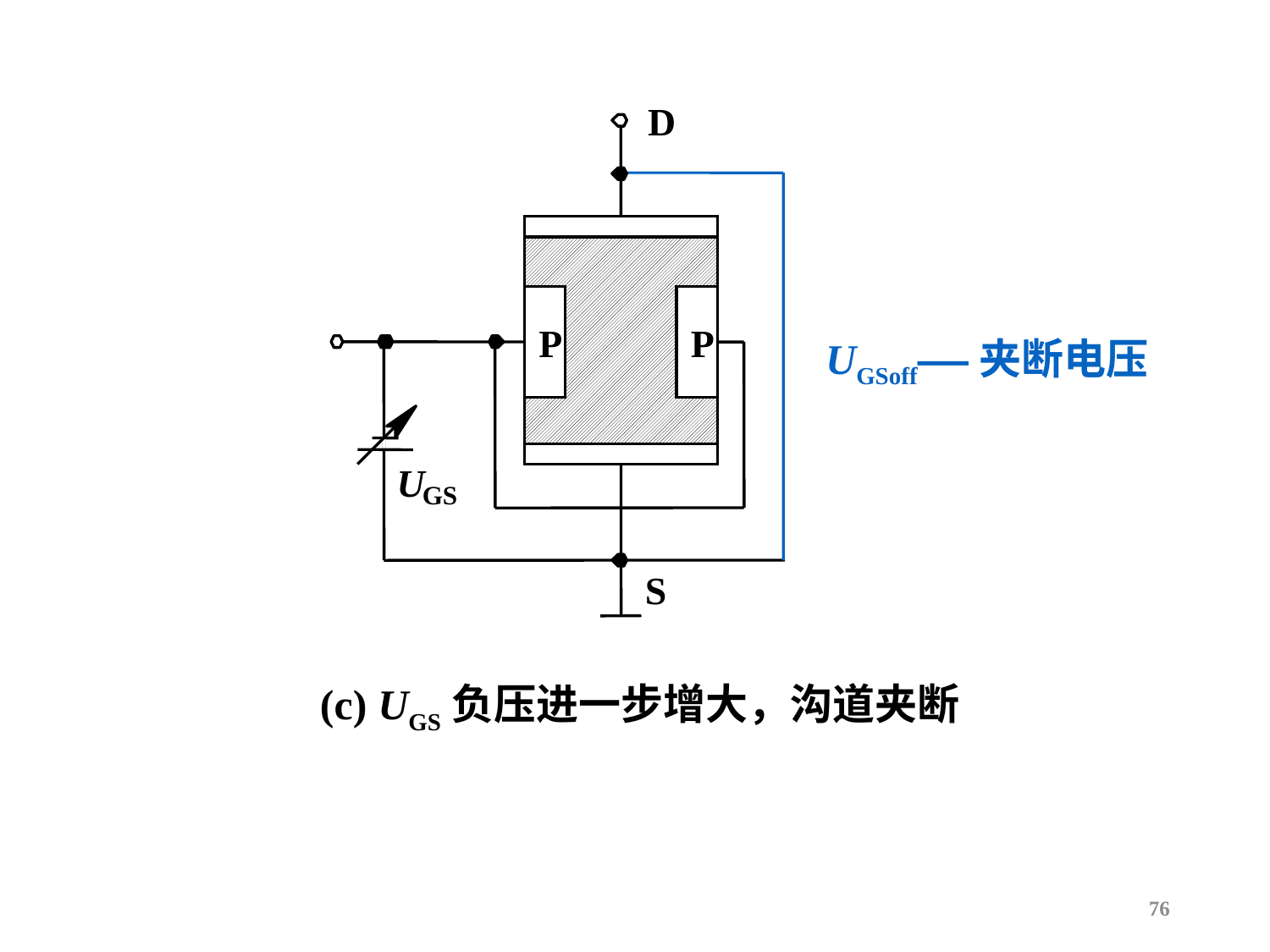

D

P
P
UGSoff——夹断电压

U
GS

S

(c) UGS负压进一步增大，沟道夹断
76